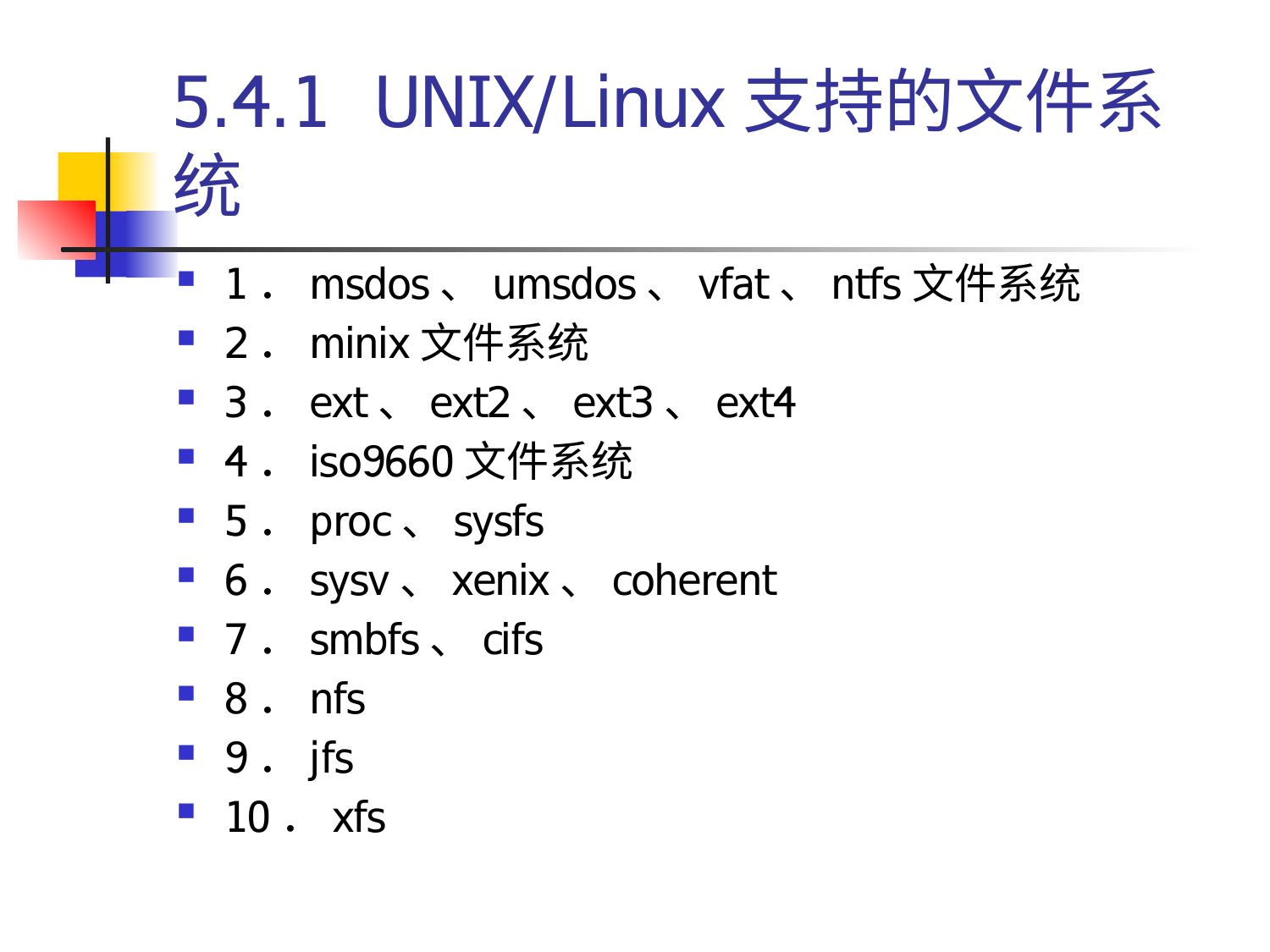

# 5.4.1  UNIX/Linux支持的文件系统
1．msdos、umsdos、vfat、ntfs文件系统
2．minix文件系统
3．ext、ext2、ext3、ext4
4．iso9660文件系统
5．proc、sysfs
6．sysv、xenix、coherent
7．smbfs、cifs
8．nfs
9．jfs
10．xfs